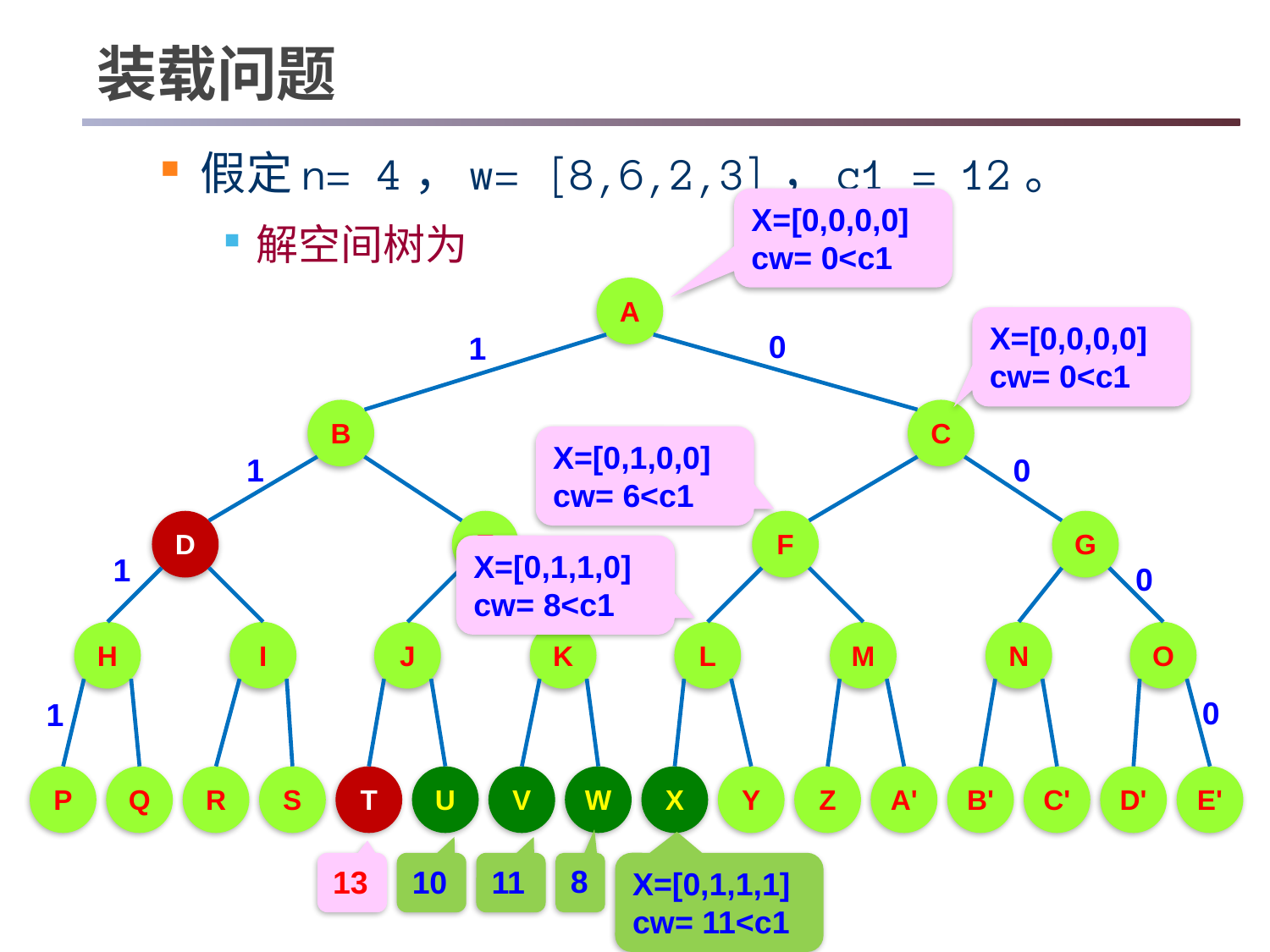

# 装载问题
假定n= 4，w= [8,6,2,3]，c1 = 12。
解空间树为

X=[0,0,0,0]
cw= 0<c1
A
0
1
B
C
1
0
D
E
F
G
1
0
H
I
J
K
L
M
N
O
0
1
P
Q
R
S
T
U
V
W
X
Y
Z
A'
B'
C'
D'
E'
X=[0,0,0,0]
cw= 0<c1
X=[0,1,0,0]
cw= 6<c1
X=[0,1,1,0]
cw= 8<c1
13
10
X=[0,1,1,1]
cw= 11<c1
11
8